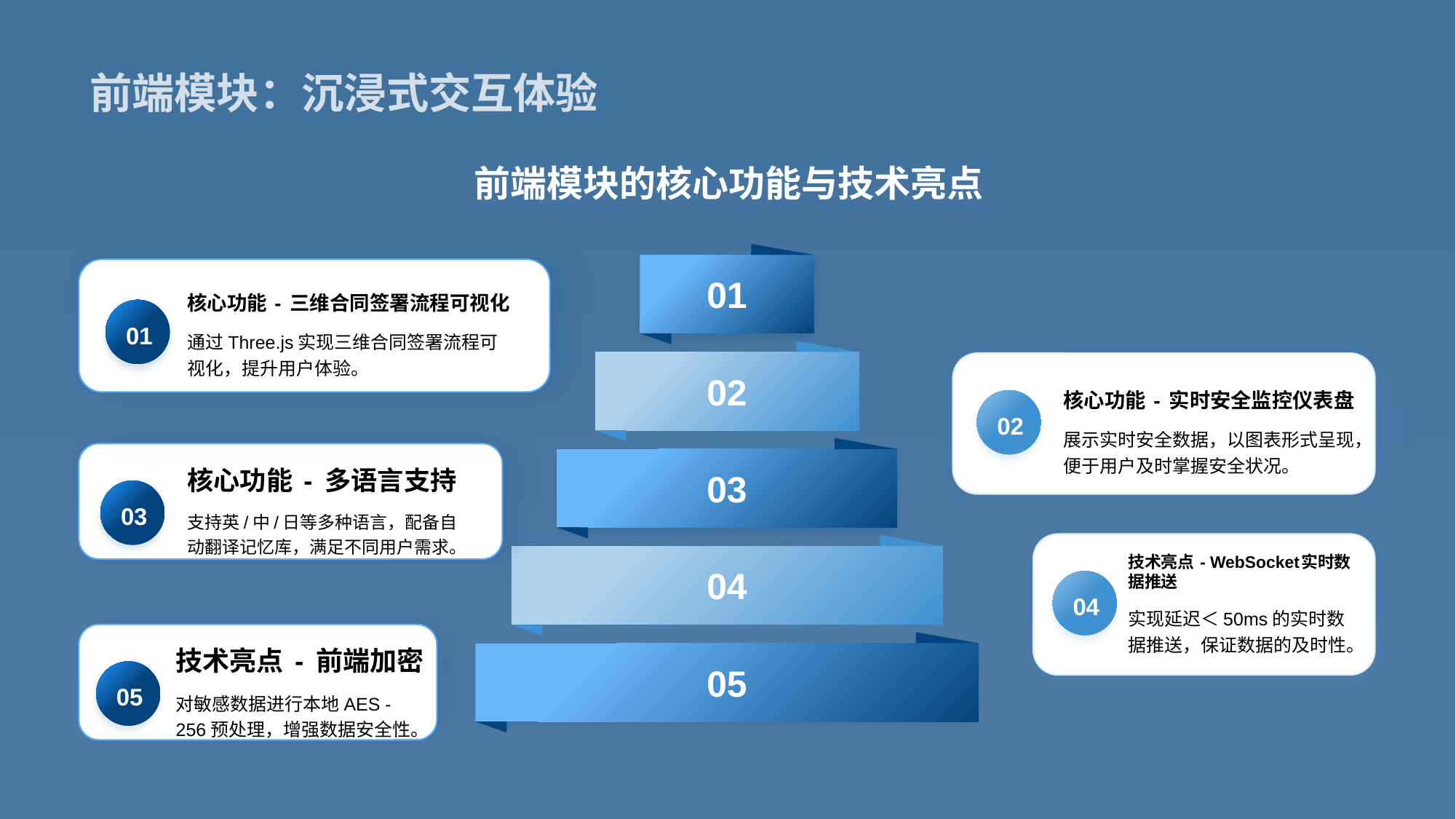

前端模块的核心功能与技术亮点

01

02

03

04

05

核心功能 - 三维合同签署流程可视化
通过Three.js实现三维合同签署流程可视化，提升用户体验。
01

核心功能 - 实时安全监控仪表盘
展示实时安全数据，以图表形式呈现，便于用户及时掌握安全状况。
02

核心功能 - 多语言支持
支持英/中/日等多种语言，配备自动翻译记忆库，满足不同用户需求。
03

技术亮点 - WebSocket实时数据推送
实现延迟＜50ms的实时数据推送，保证数据的及时性。
04

技术亮点 - 前端加密
对敏感数据进行本地AES - 256预处理，增强数据安全性。
05
# 前端模块：沉浸式交互体验